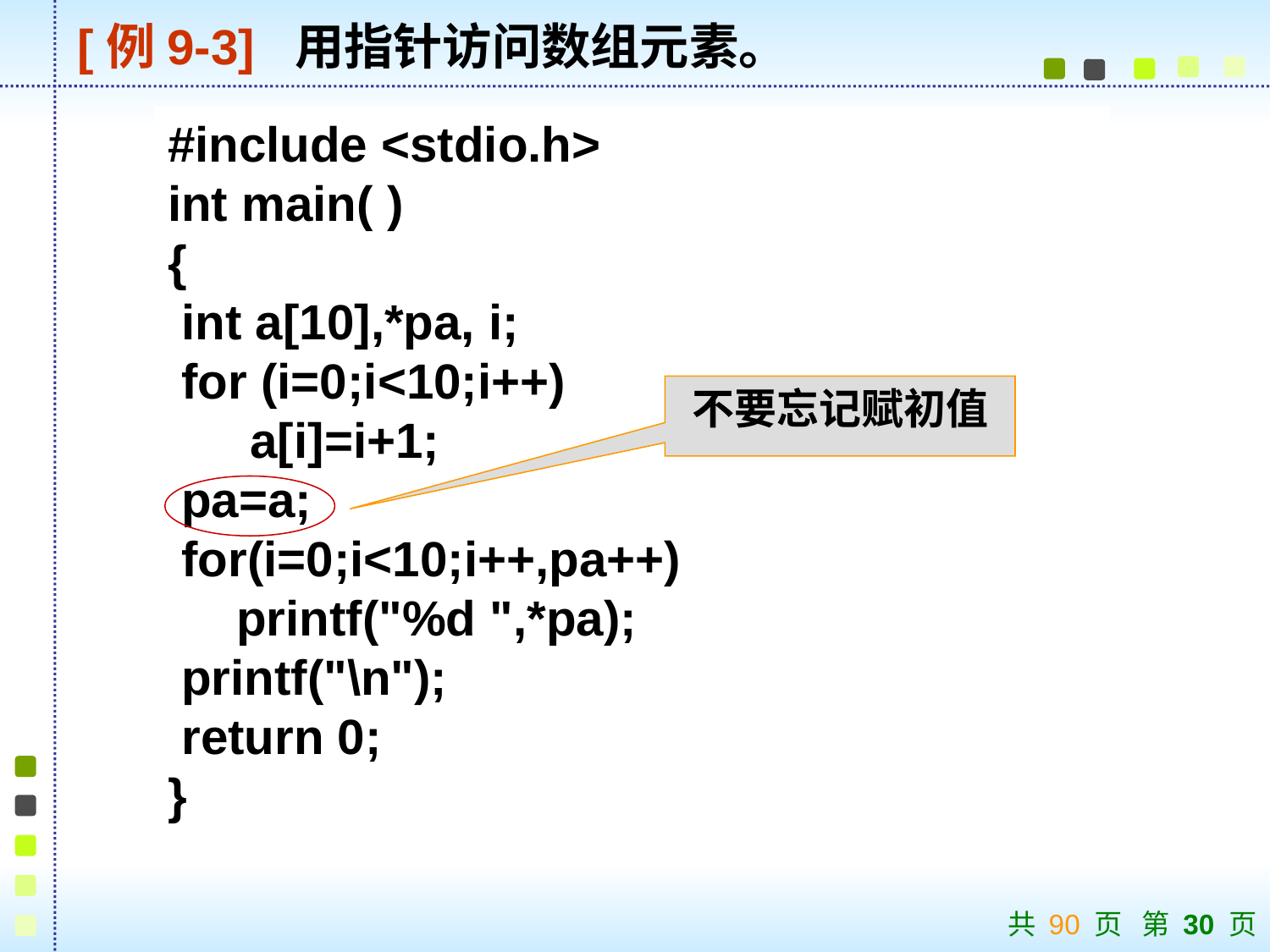

[例9-3]  用指针访问数组元素。
#include <stdio.h>
int main( )
{
 int a[10],*pa, i;
 for (i=0;i<10;i++)
      a[i]=i+1;
 pa=a;
 for(i=0;i<10;i++,pa++)
     printf("%d ",*pa);
 printf("\n");
 return 0;
}
不要忘记赋初值

共 90 页   第 30 页